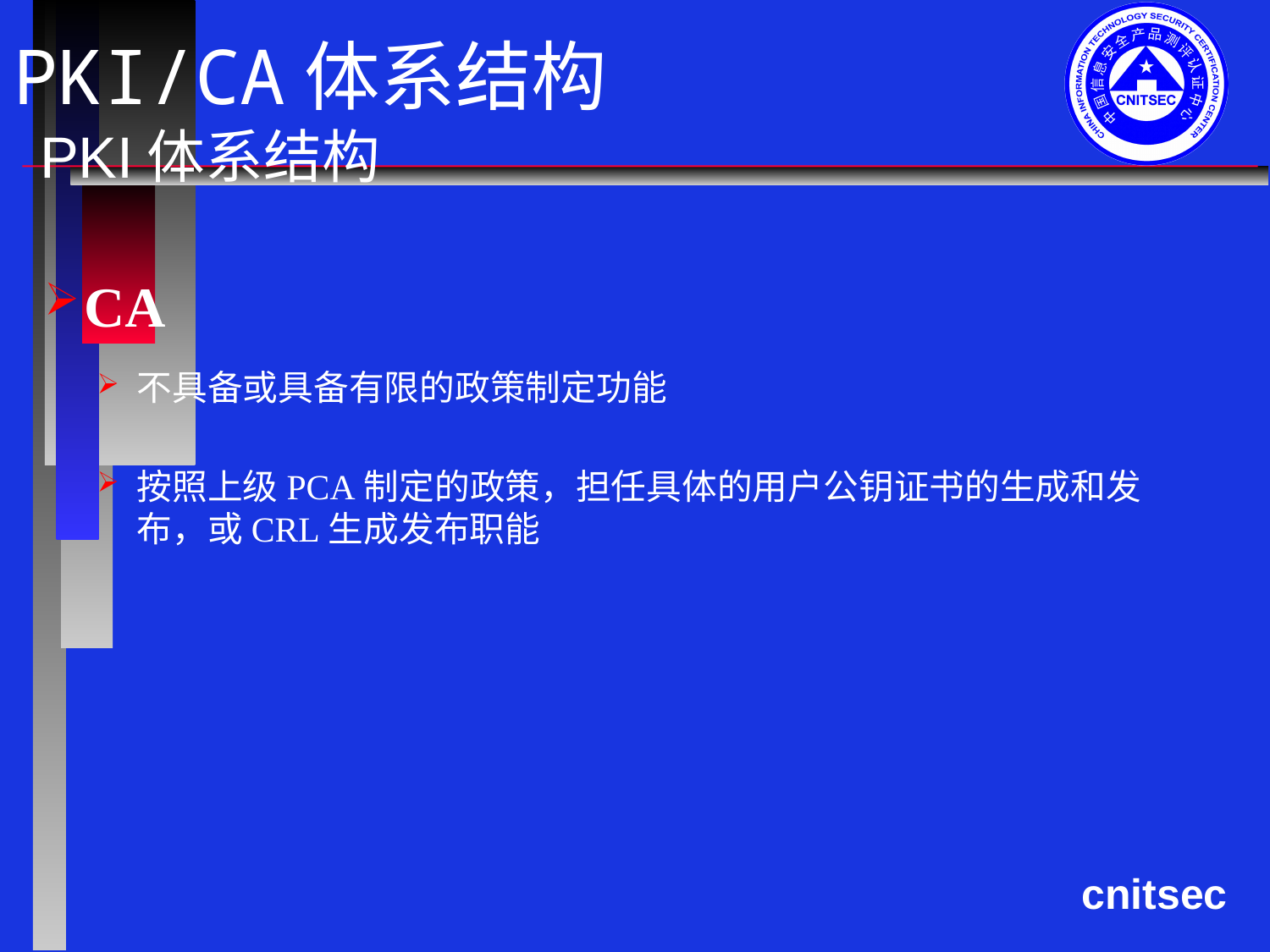

# PKI/CA体系结构 PKI体系结构
CA

不具备或具备有限的政策制定功能

按照上级PCA制定的政策，担任具体的用户公钥证书的生成和发布，或CRL生成发布职能